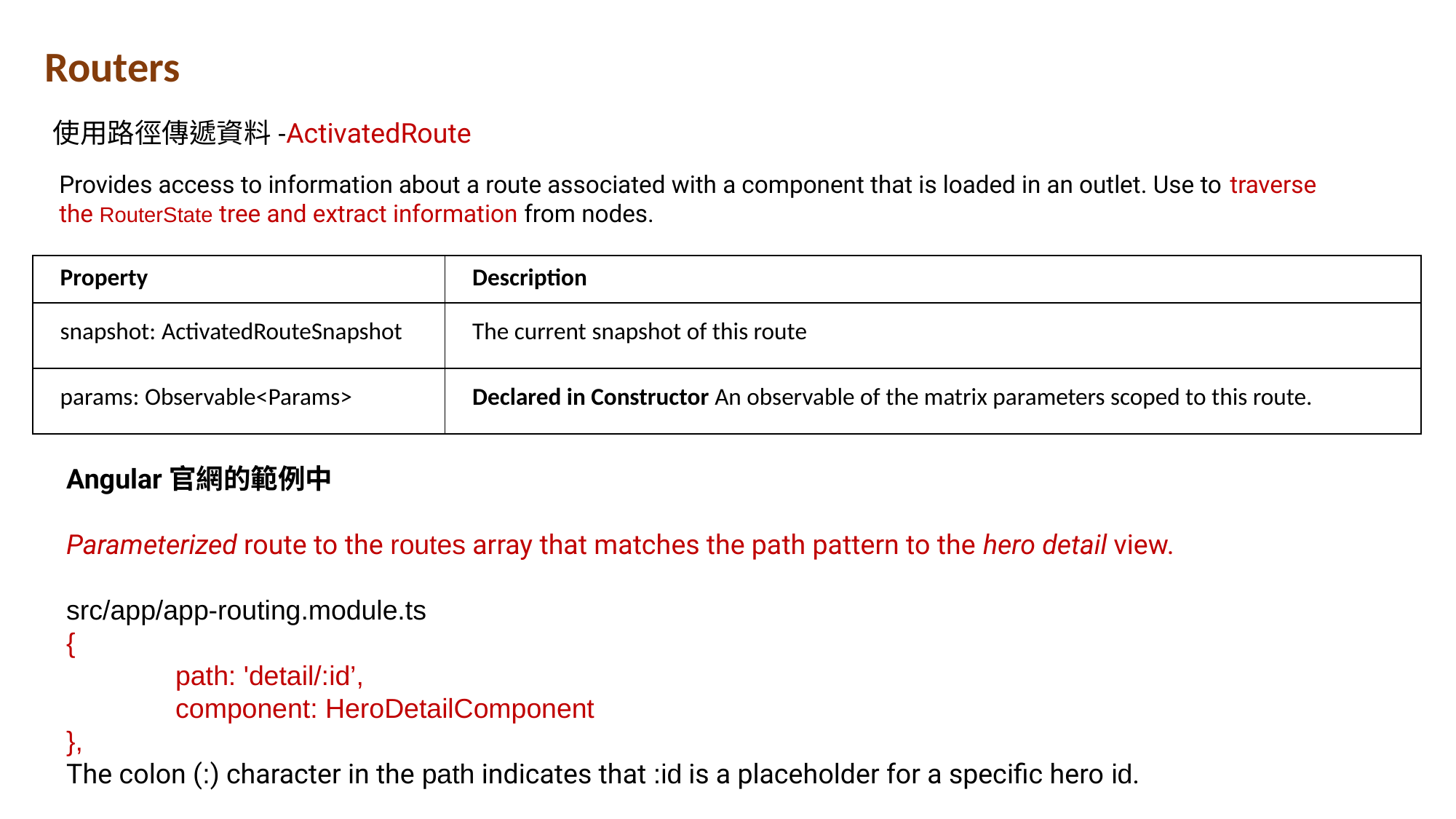

Routers
使用路徑傳遞資料-ActivatedRoute
Provides access to information about a route associated with a component that is loaded in an outlet. Use to traverse the RouterState tree and extract information from nodes.
| Property | Description |
| --- | --- |
| snapshot: ActivatedRouteSnapshot | The current snapshot of this route |
| params: Observable<Params> | Declared in Constructor An observable of the matrix parameters scoped to this route. |
Angular官網的範例中

Parameterized route to the routes array that matches the path pattern to the hero detail view.

src/app/app-routing.module.ts
{
	path: 'detail/:id’,
	component: HeroDetailComponent
},
The colon (:) character in the path indicates that :id is a placeholder for a specific hero id.